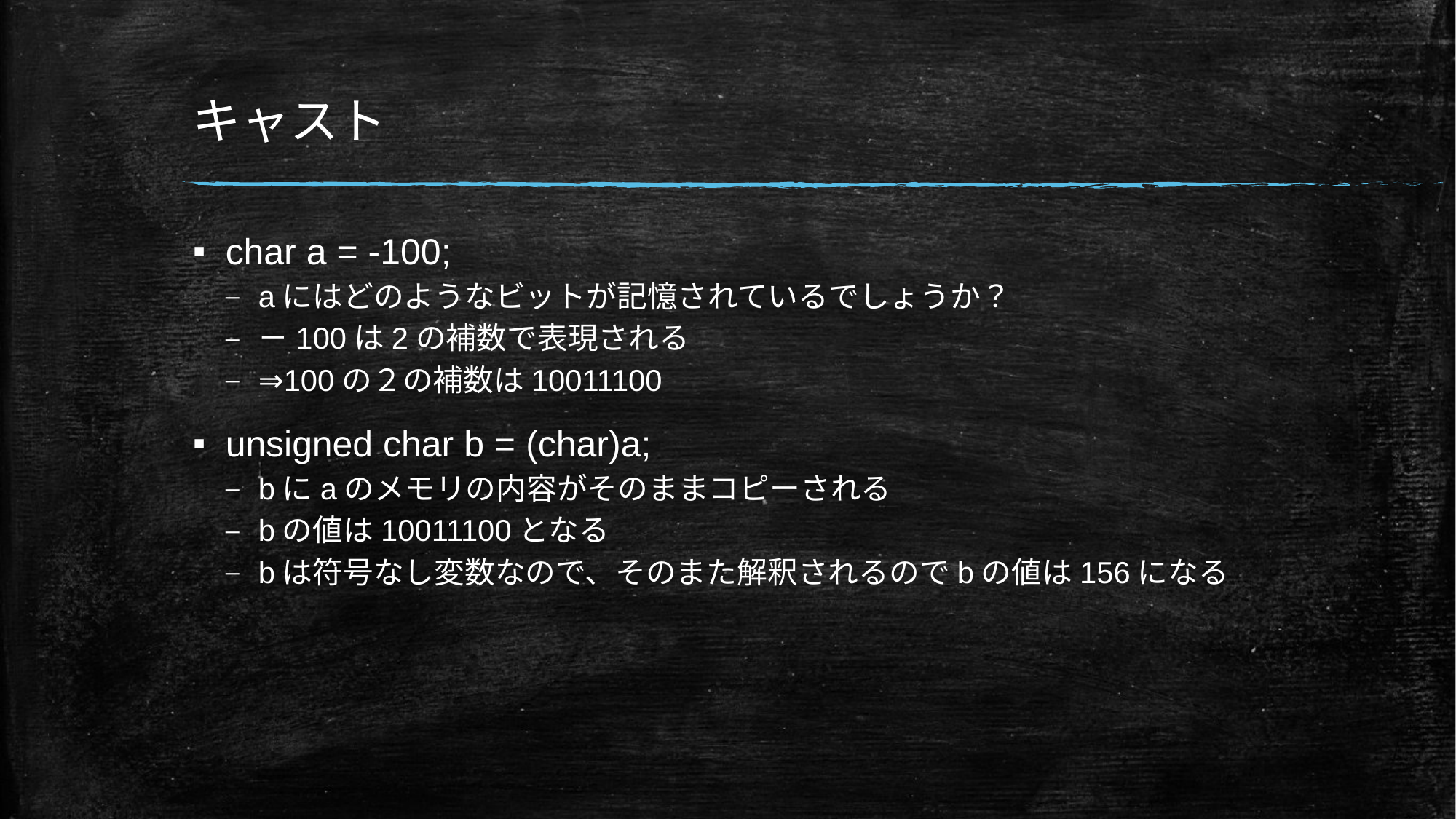

# キャスト
char a = -100;
aにはどのようなビットが記憶されているでしょうか？
－100は2の補数で表現される
⇒100の２の補数は10011100
unsigned char b = (char)a;
bにaのメモリの内容がそのままコピーされる
bの値は10011100となる
bは符号なし変数なので、そのまた解釈されるのでbの値は156になる